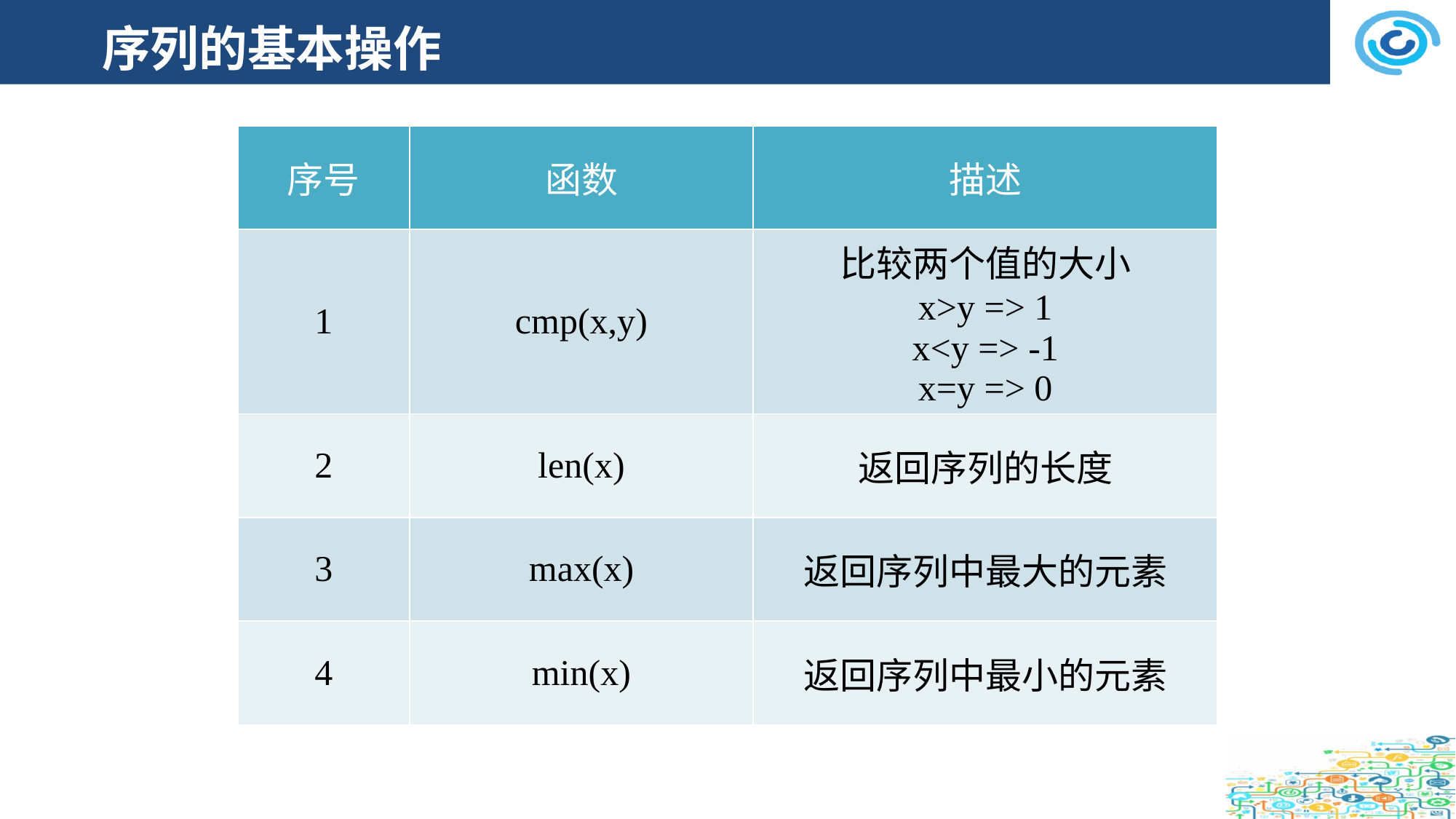

# 序列的基本操作
| 序号 | 函数 | 描述 |
| --- | --- | --- |
| 1 | cmp(x,y) | 比较两个值的大小 x>y => 1 x<y => -1 x=y => 0 |
| 2 | len(x) | 返回序列的长度 |
| 3 | max(x) | 返回序列中最大的元素 |
| 4 | min(x) | 返回序列中最小的元素 |